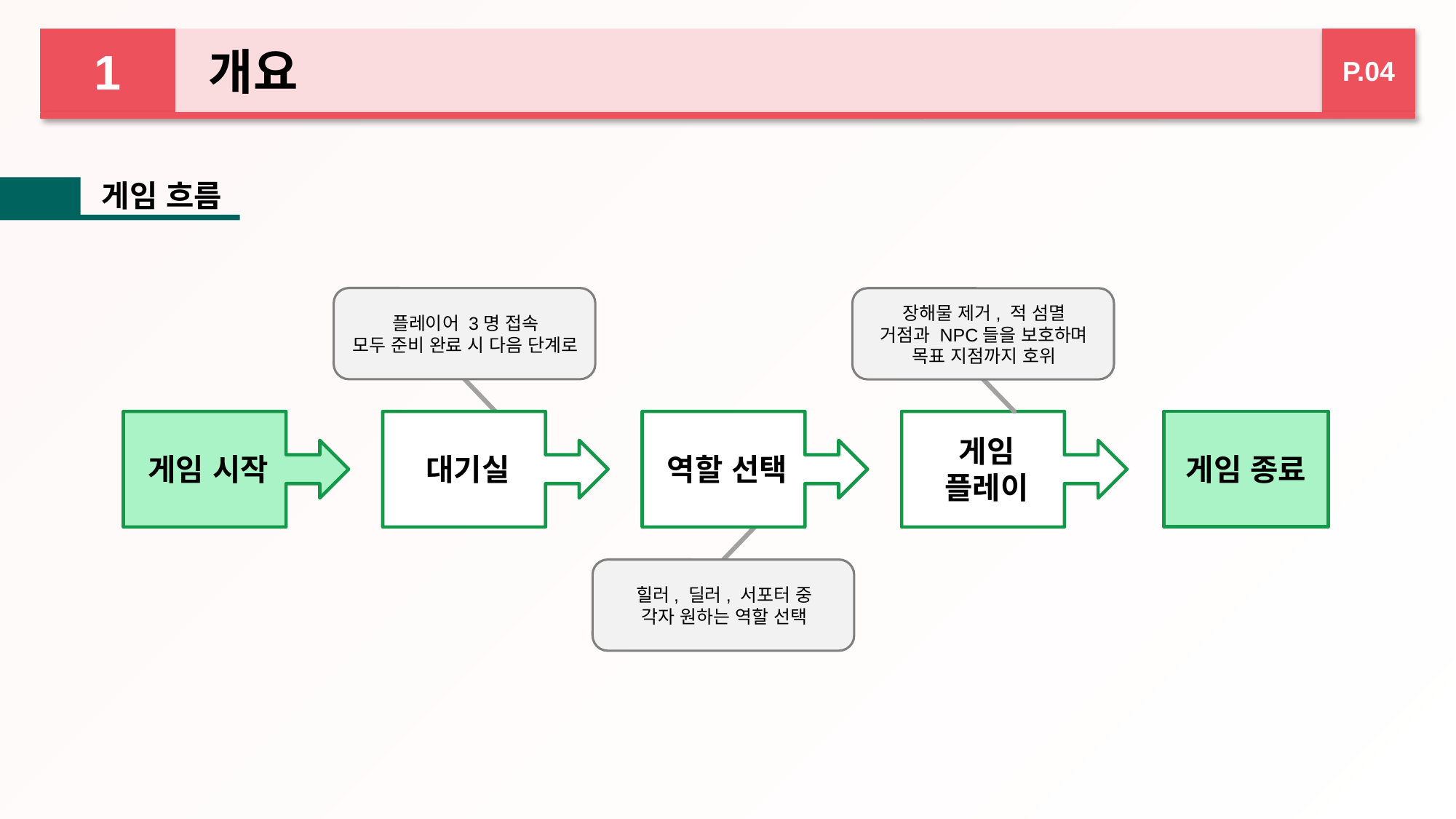

1
 개요
P.04

게임 흐름

장해물 제거, 적 섬멸
거점과 NPC들을 보호하며
목표 지점까지 호위
플레이어 3명 접속
모두 준비 완료 시 다음 단계로

게임
플레이
게임 시작
대기실
역할 선택
게임 종료

힐러, 딜러, 서포터 중
각자 원하는 역할 선택